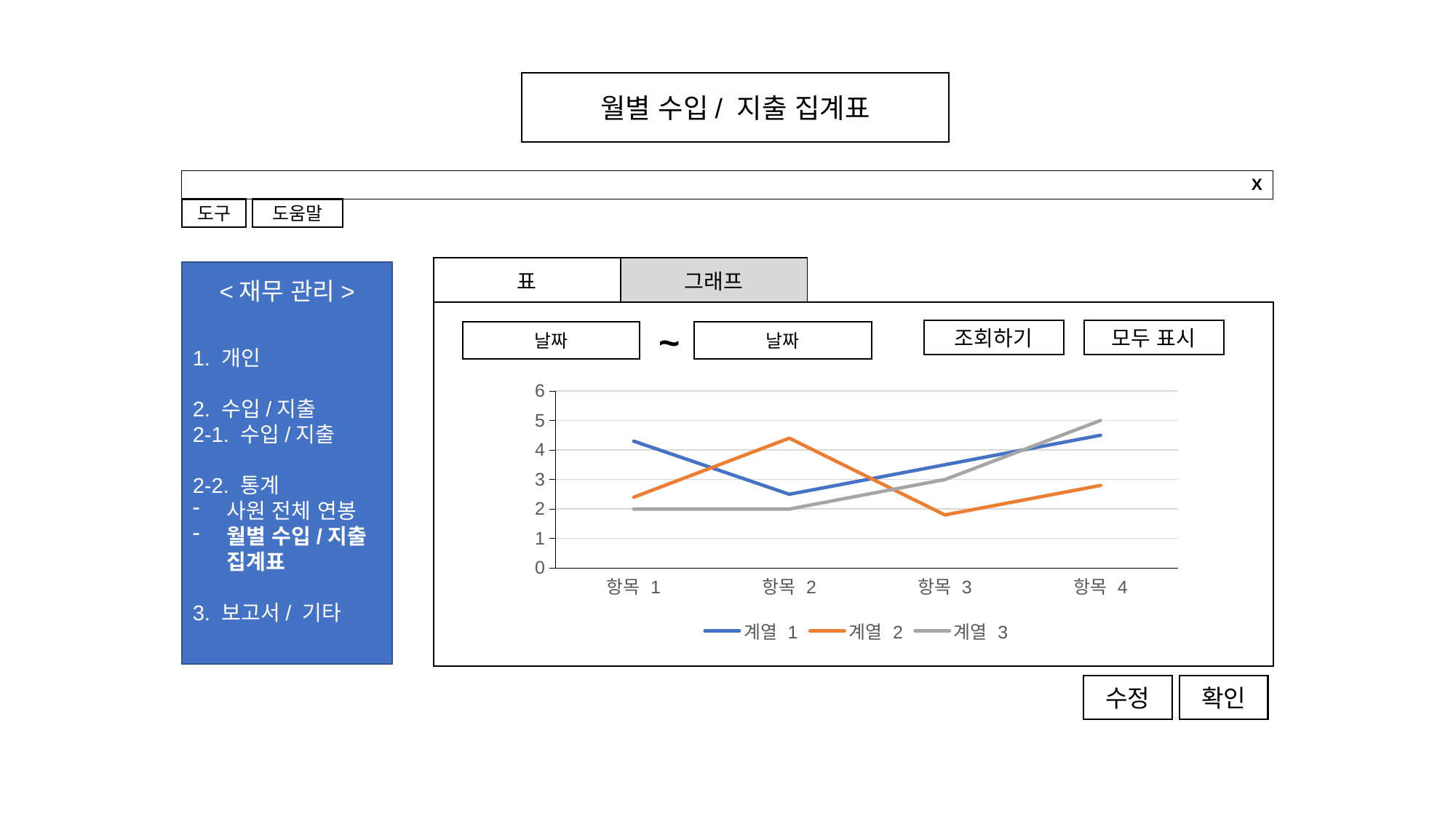

월별 수입/ 지출 집계표
# X
도움말
도구
| 표 | 그래프 |
| --- | --- |
<재무 관리>

1. 개인

2. 수입/지출
2-1. 수입/지출

2-2. 통계
사원 전체 연봉
월별 수입/지출 집계표

3. 보고서/ 기타

~
조회하기
모두 표시
날짜
날짜

### Chart

| Category | 계열 1 | 계열 2 | 계열 3 |
|---|---|---|---|
| 항목 1 | 4.3 | 2.4 | 2.0 |
| 항목 2 | 2.5 | 4.4 | 2.0 |
| 항목 3 | 3.5 | 1.8 | 3.0 |
| 항목 4 | 4.5 | 2.8 | 5.0 |
수정
확인